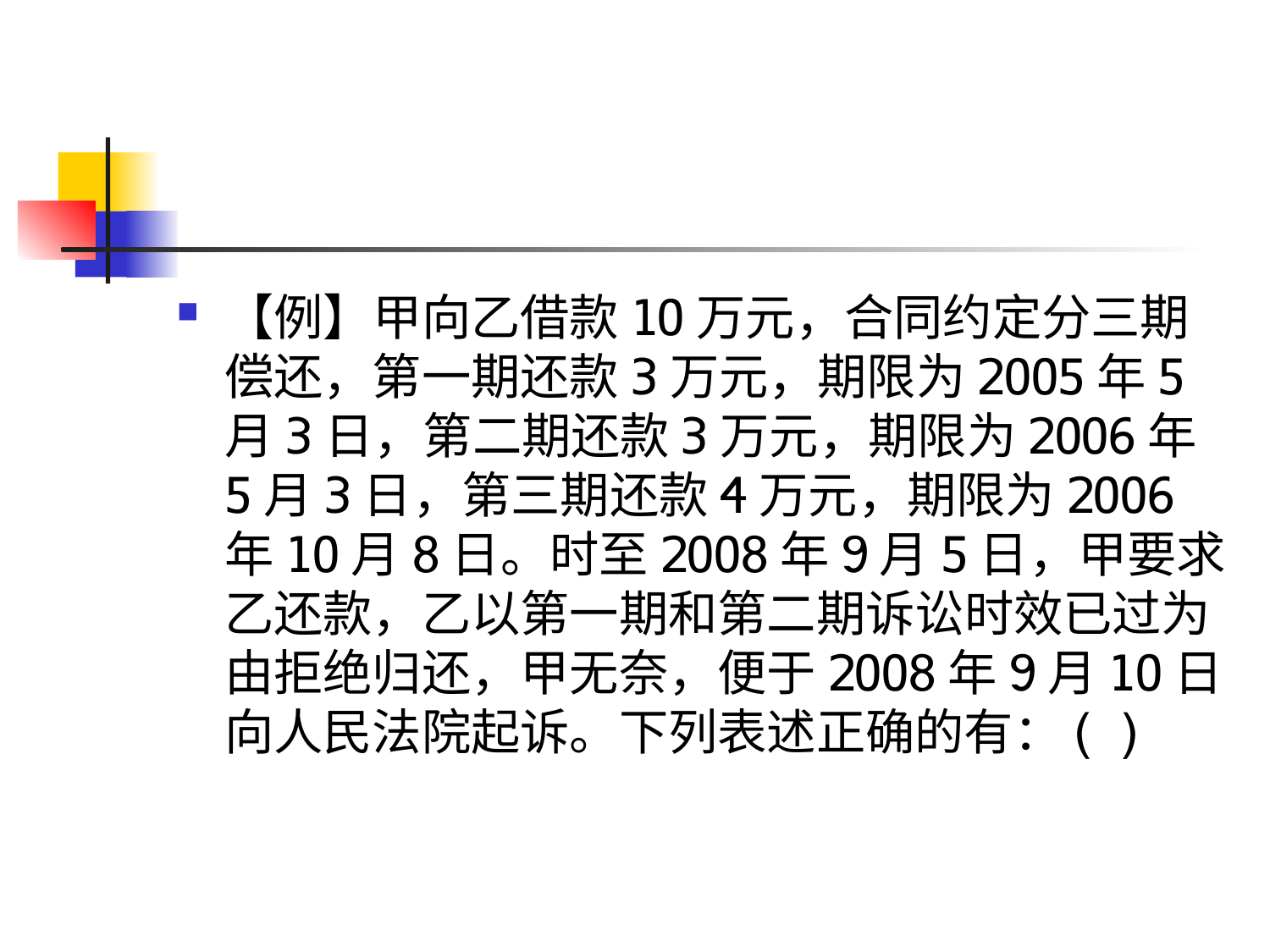

#
【例】甲向乙借款10万元，合同约定分三期偿还，第一期还款3万元，期限为2005年5月3日，第二期还款3万元，期限为2006年5月3日，第三期还款4万元，期限为2006年10月8日。时至2008年9月5日，甲要求乙还款，乙以第一期和第二期诉讼时效已过为由拒绝归还，甲无奈，便于2008年9月10日向人民法院起诉。下列表述正确的有：(  )